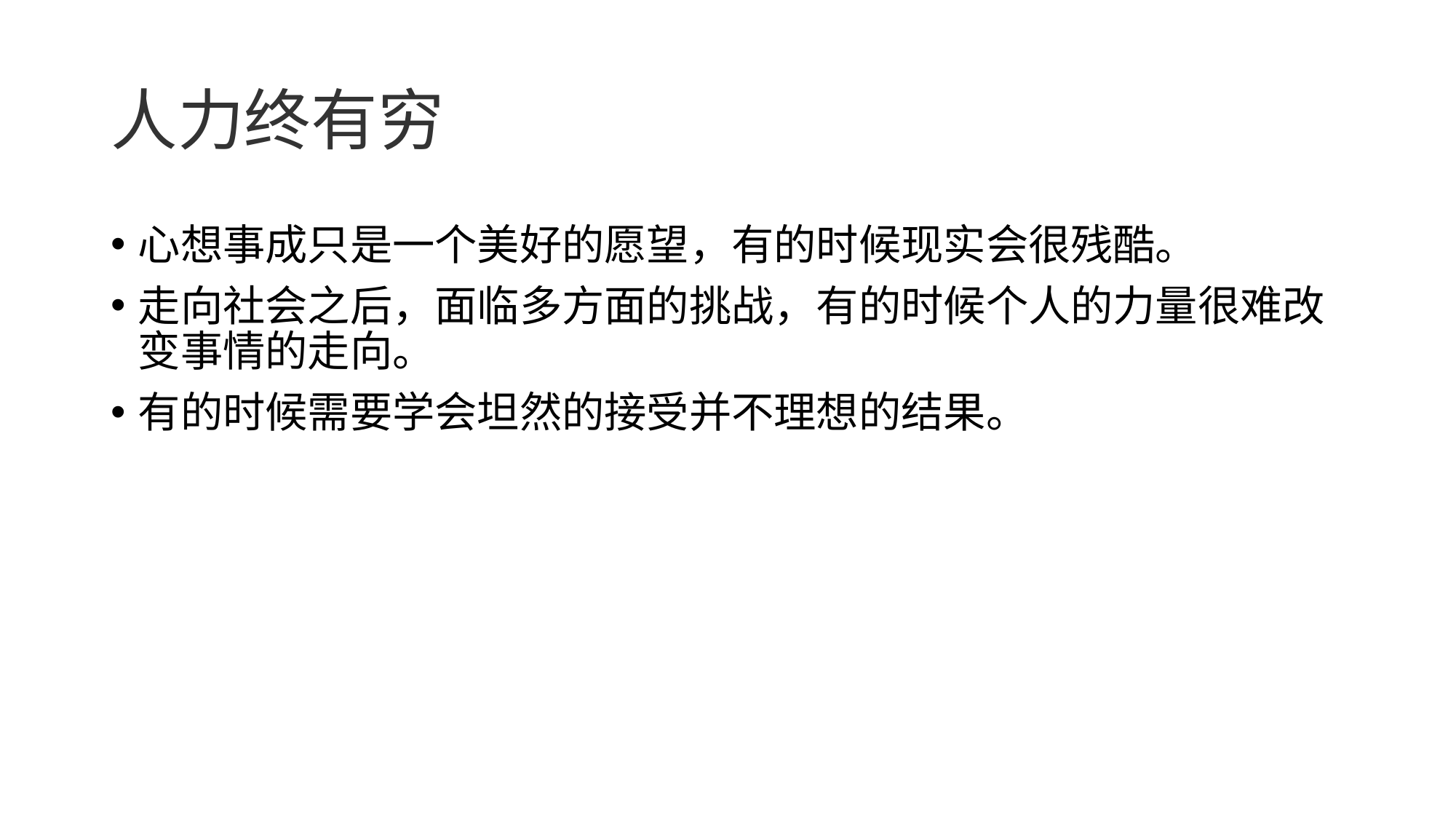

# 人力终有穷
心想事成只是一个美好的愿望，有的时候现实会很残酷。
走向社会之后，面临多方面的挑战，有的时候个人的力量很难改变事情的走向。
有的时候需要学会坦然的接受并不理想的结果。